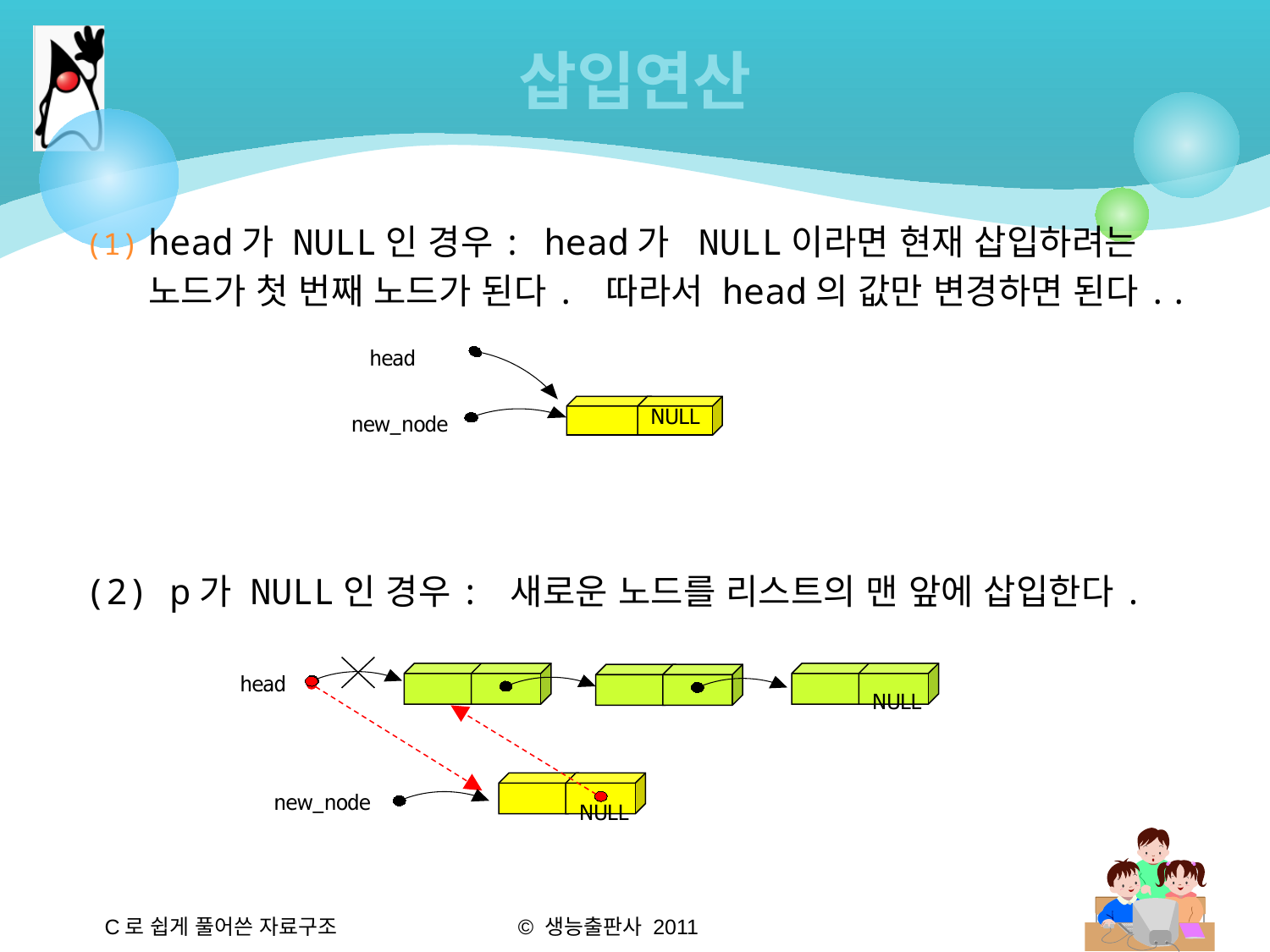

# 삽입연산
head가 NULL인 경우: head가  NULL이라면 현재 삽입하려는
	노드가 첫 번째 노드가 된다. 따라서 head의 값만 변경하면 된다..

head

NULL
new_node

(2) p가 NULL인 경우: 새로운 노드를 리스트의 맨 앞에 삽입한다.

head

NULL
NULL

new_node

NULL